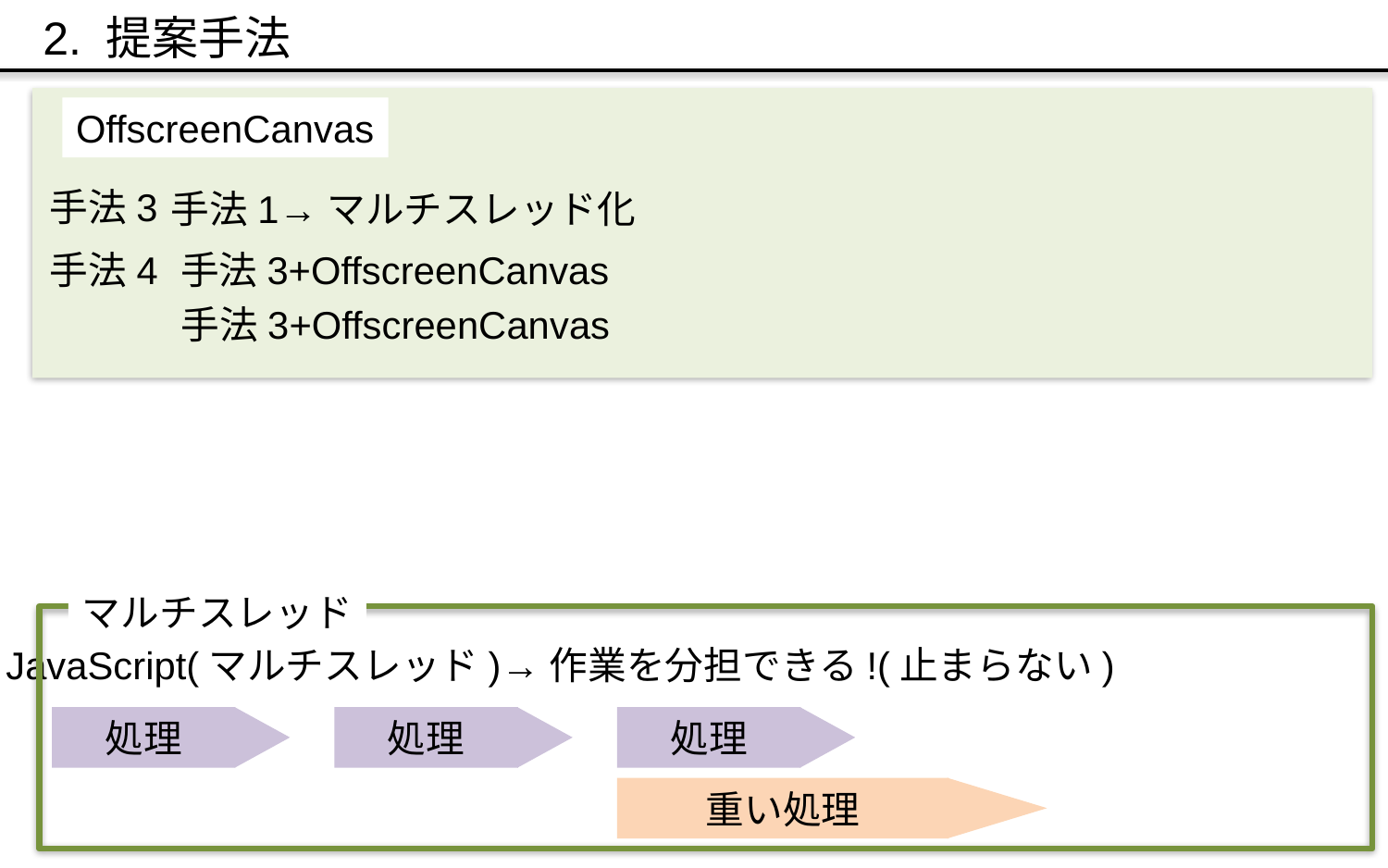

2. 提案手法

OffscreenCanvas
手法3
手法1→マルチスレッド化
手法4
手法3+OffscreenCanvas
手法3+OffscreenCanvas
マルチスレッド

JavaScript(マルチスレッド)→作業を分担できる!(止まらない)
処理

処理

処理

重い処理